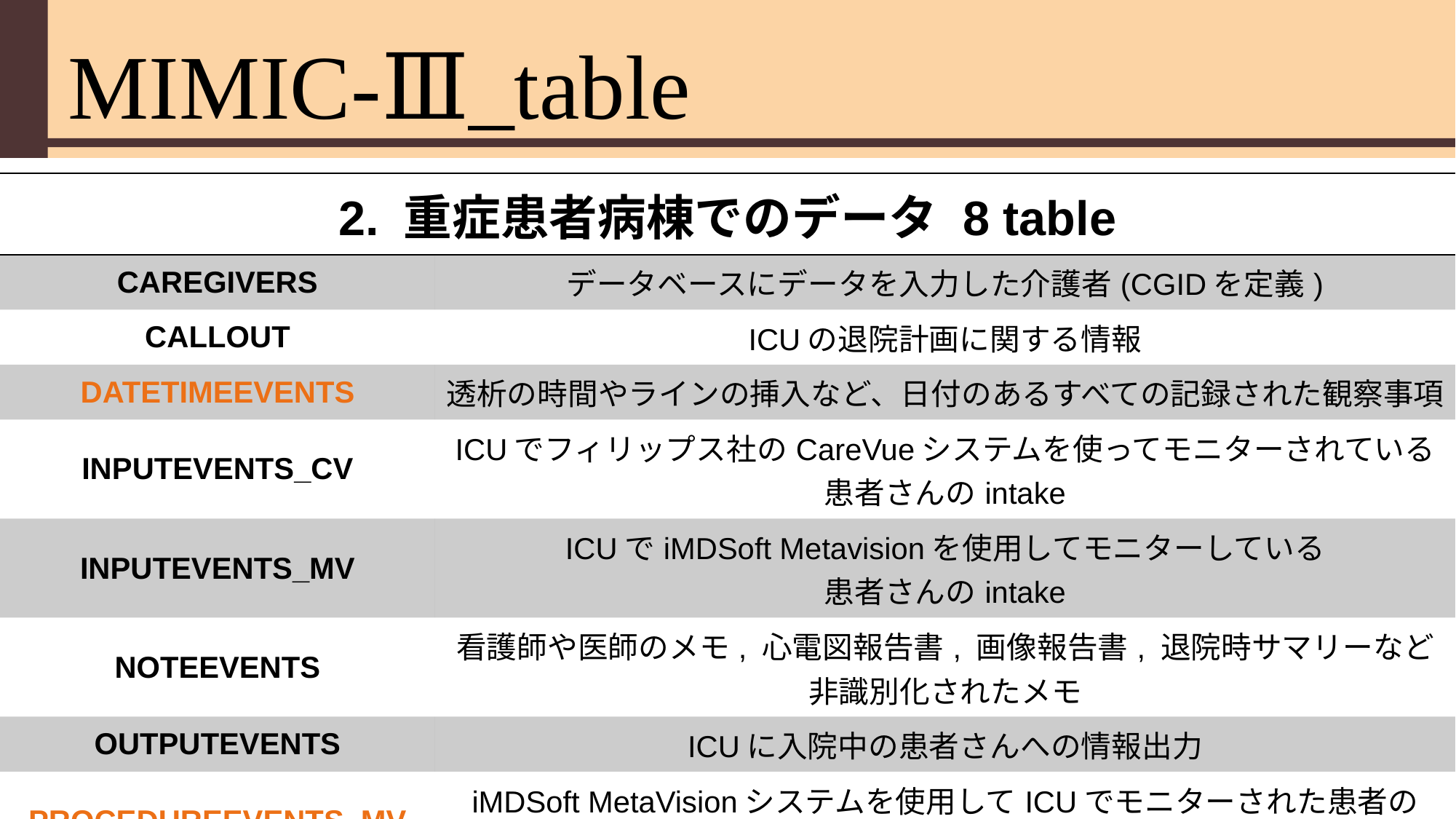

# MIMIC-Ⅲ_table
| 2. 重症患者病棟でのデータ 8 table |  |
| --- | --- |
| CAREGIVERS | データベースにデータを入力した介護者(CGIDを定義) |
| CALLOUT | ICUの退院計画に関する情報 |
| DATETIMEEVENTS | 透析の時間やラインの挿入など、日付のあるすべての記録された観察事項 |
| INPUTEVENTS\_CV | ICUでフィリップス社のCareVueシステムを使ってモニターされている 患者さんのintake |
| INPUTEVENTS\_MV | ICUでiMDSoft Metavisionを使用してモニターしている 患者さんのintake |
| NOTEEVENTS | 看護師や医師のメモ, 心電図報告書, 画像報告書, 退院時サマリーなど 非識別化されたメモ |
| OUTPUTEVENTS | ICUに入院中の患者さんへの情報出力 |
| PROCEDUREEVENTS\_MV | iMDSoft MetaVisionシステムを使用してICUでモニターされた患者の 患者処置 |